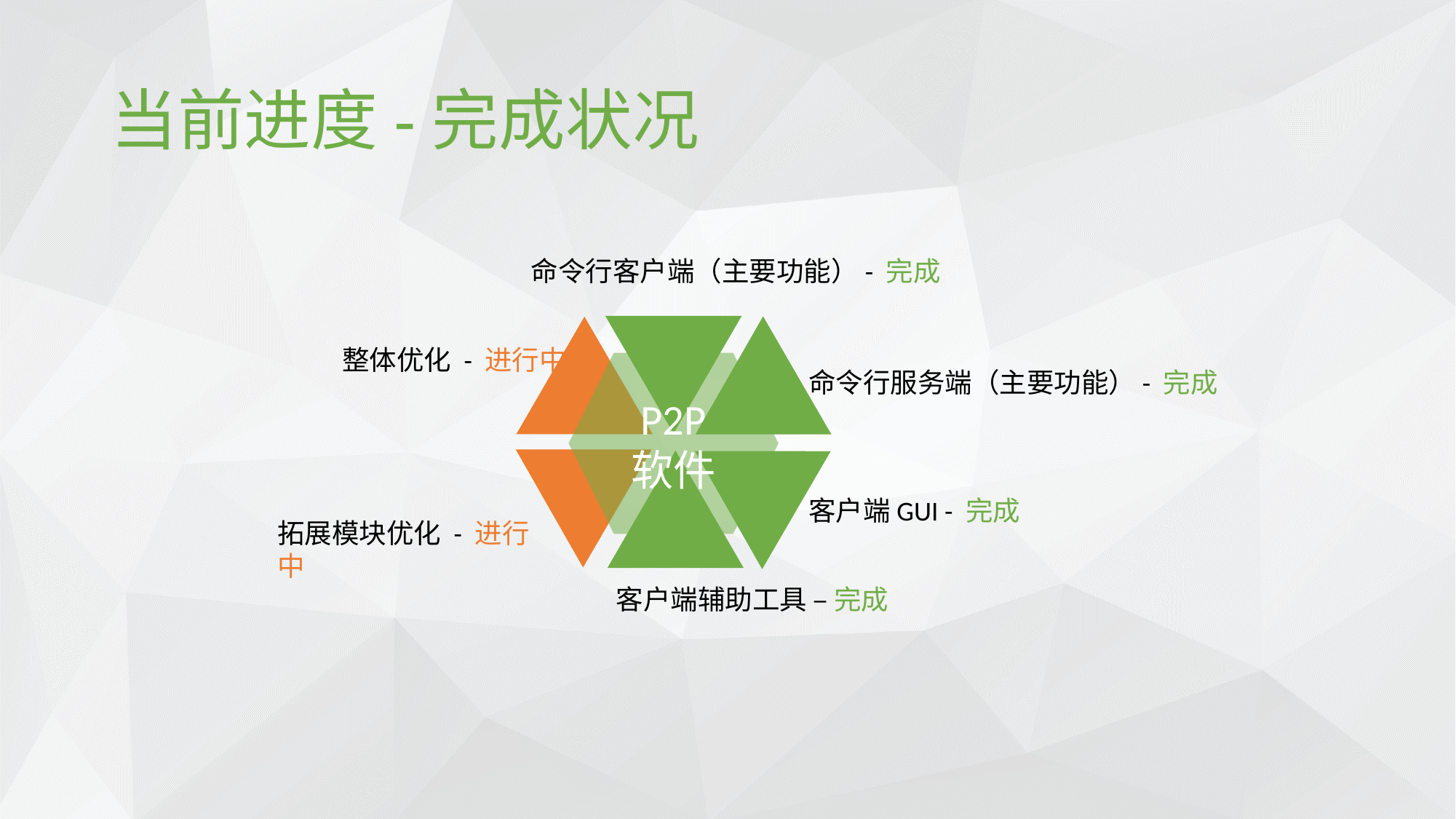

# 当前进度-完成状况
命令行客户端（主要功能）- 完成

P2P
软件

整体优化 - 进行中
命令行服务端（主要功能）- 完成
客户端GUI - 完成
拓展模块优化 - 进行中
客户端辅助工具 – 完成